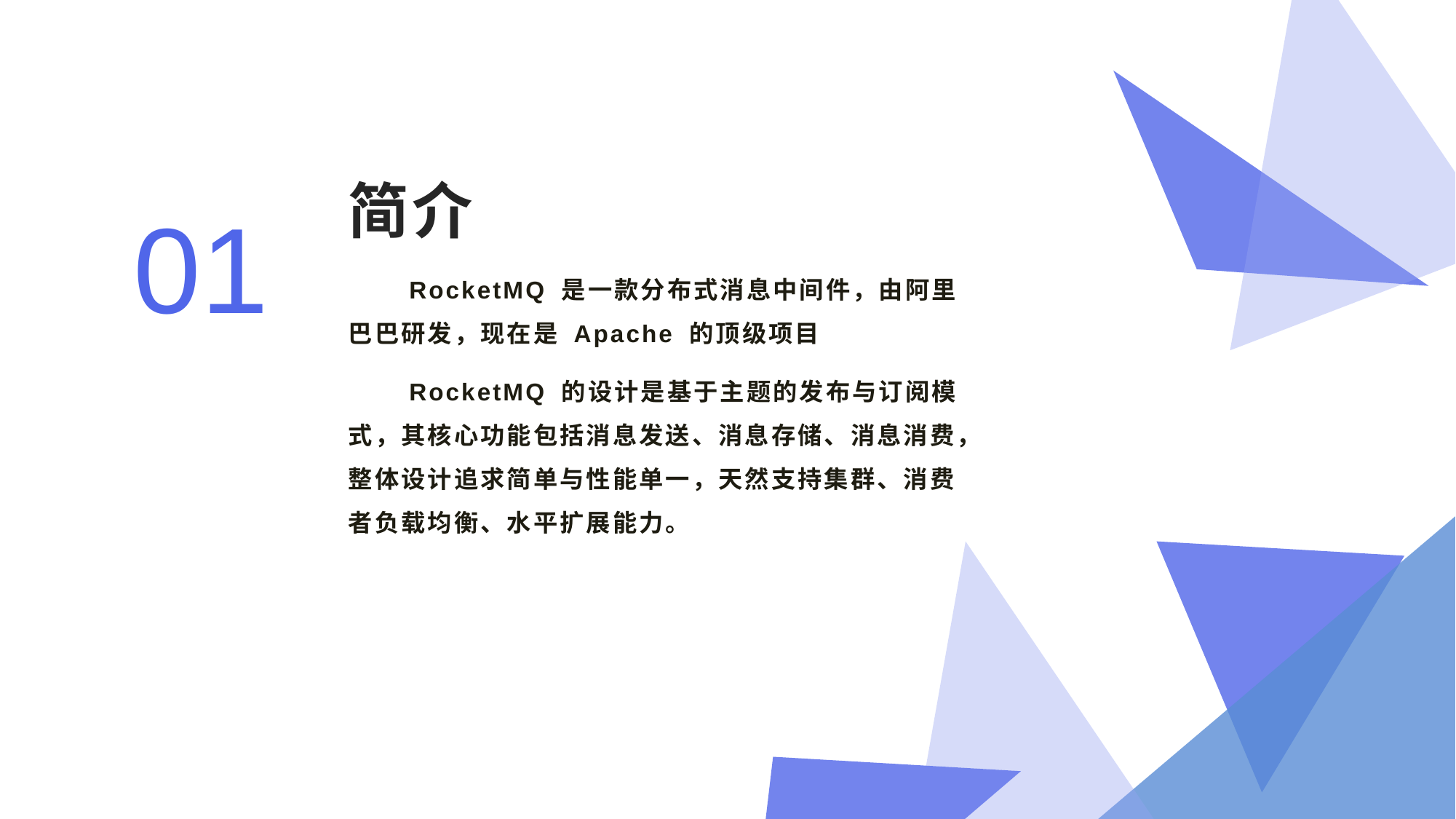

# 简介
01
RocketMQ 是一款分布式消息中间件，由阿里巴巴研发，现在是 Apache 的顶级项目
RocketMQ 的设计是基于主题的发布与订阅模式，其核心功能包括消息发送、消息存储、消息消费，整体设计追求简单与性能单一，天然支持集群、消费者负载均衡、水平扩展能力。